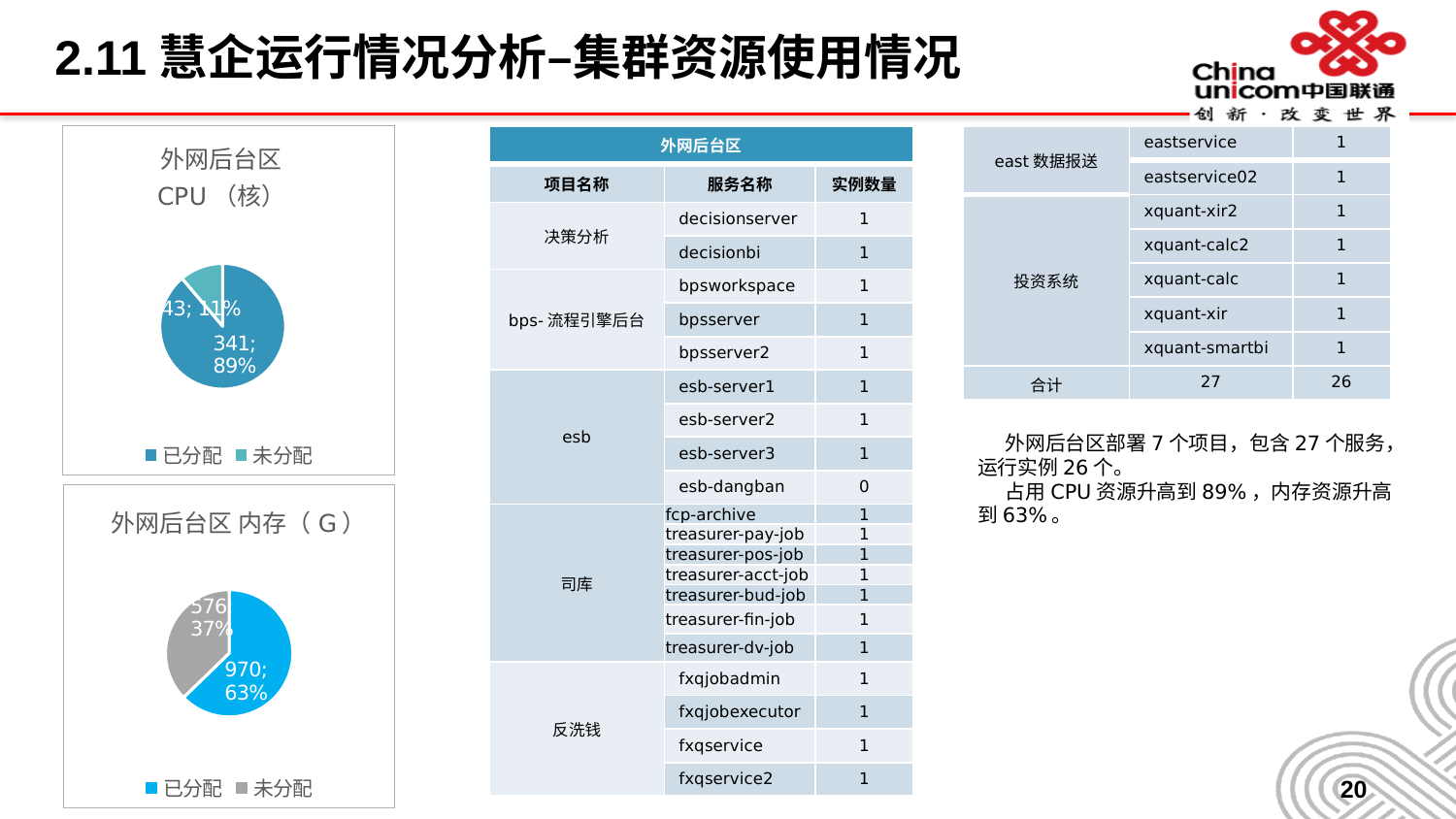

# 2.11慧企运行情况分析–集群资源使用情况

### Chart: 外网后台区 CPU（核）

| Category | 容量 |
|---|---|
| 已分配 | 341.0 |
| 未分配 | 43.0 |
| 外网后台区 |  |  |
| --- | --- | --- |
| 项目名称 | 服务名称 | 实例数量 |
| 决策分析 | decisionserver | 1 |
|  | decisionbi | 1 |
| bps-流程引擎后台 | bpsworkspace | 1 |
|  | bpsserver | 1 |
|  | bpsserver2 | 1 |
| esb | esb-server1 | 1 |
|  | esb-server2 | 1 |
|  | esb-server3 | 1 |
|  | esb-dangban | 0 |
| 司库 | fcp-archive | 1 |
|  | treasurer-pay-job | 1 |
|  | treasurer-pos-job | 1 |
|  | treasurer-acct-job | 1 |
|  | treasurer-bud-job | 1 |
|  | treasurer-fin-job | 1 |
|  | treasurer-dv-job | 1 |
| 反洗钱 | fxqjobadmin | 1 |
|  | fxqjobexecutor | 1 |
|  | fxqservice | 1 |
|  | fxqservice2 | 1 |
| east数据报送 | eastservice | 1 |
| --- | --- | --- |
|  | eastservice02 | 1 |
| 投资系统 | xquant-xir2 | 1 |
|  | xquant-calc2 | 1 |
|  | xquant-calc | 1 |
|  | xquant-xir | 1 |
|  | xquant-smartbi | 1 |
| 合计 | 27 | 26 |
     外网后台区部署7个项目，包含27个服务，运行实例26个。
     占用CPU资源升高到89%，内存资源升高到63%。

### Chart: 外网后台区 内存（G）

| Category | 容量 |
|---|---|
| 已分配 | 970.0 |
| 未分配 | 576.0 |
20